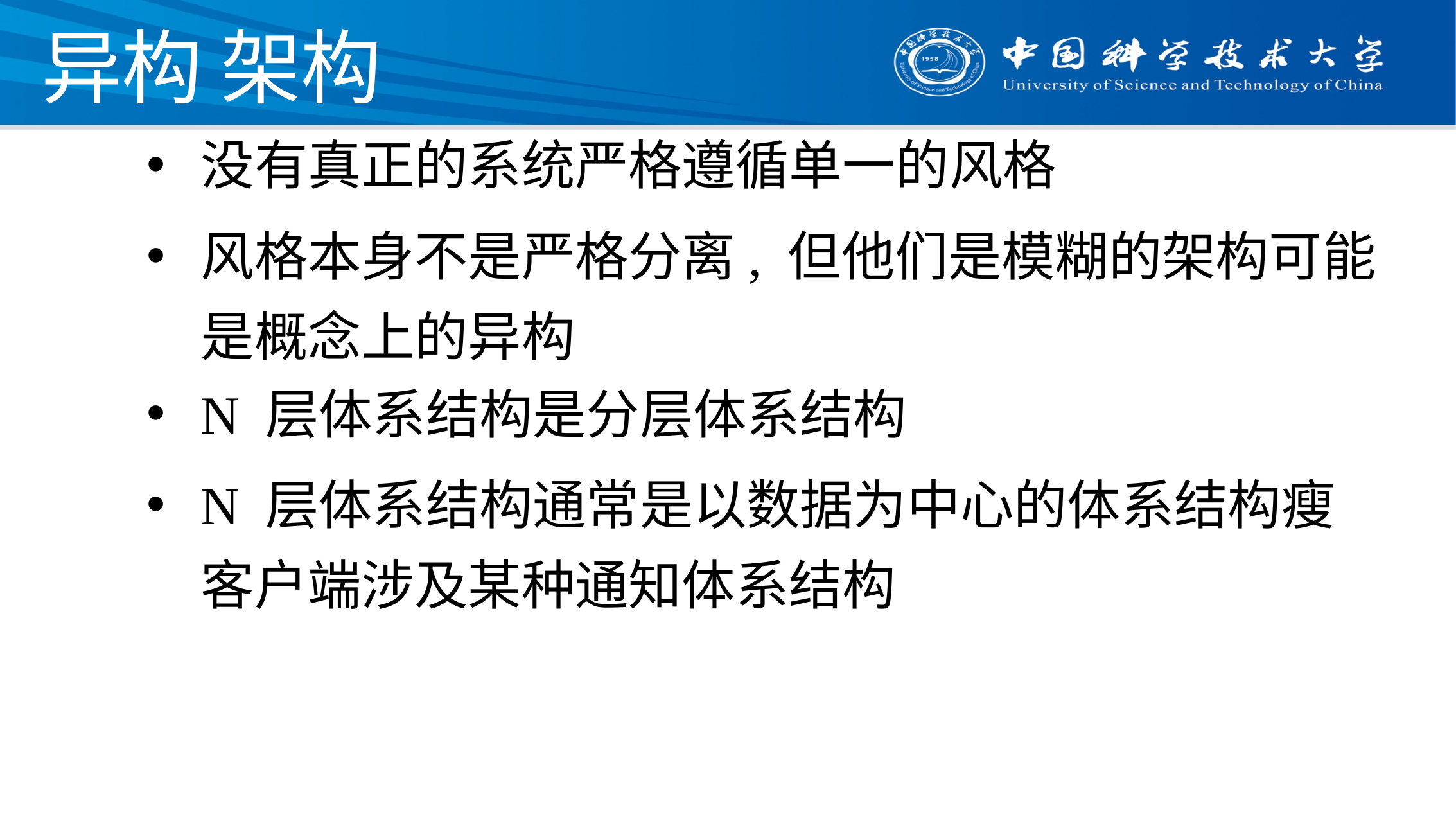

# 异构 架构
没有真正的系统严格遵循单一的风格
风格本身不是严格分离, 但他们是模糊的架构可能是概念上的异构
N 层体系结构是分层体系结构
N 层体系结构通常是以数据为中心的体系结构瘦客户端涉及某种通知体系结构